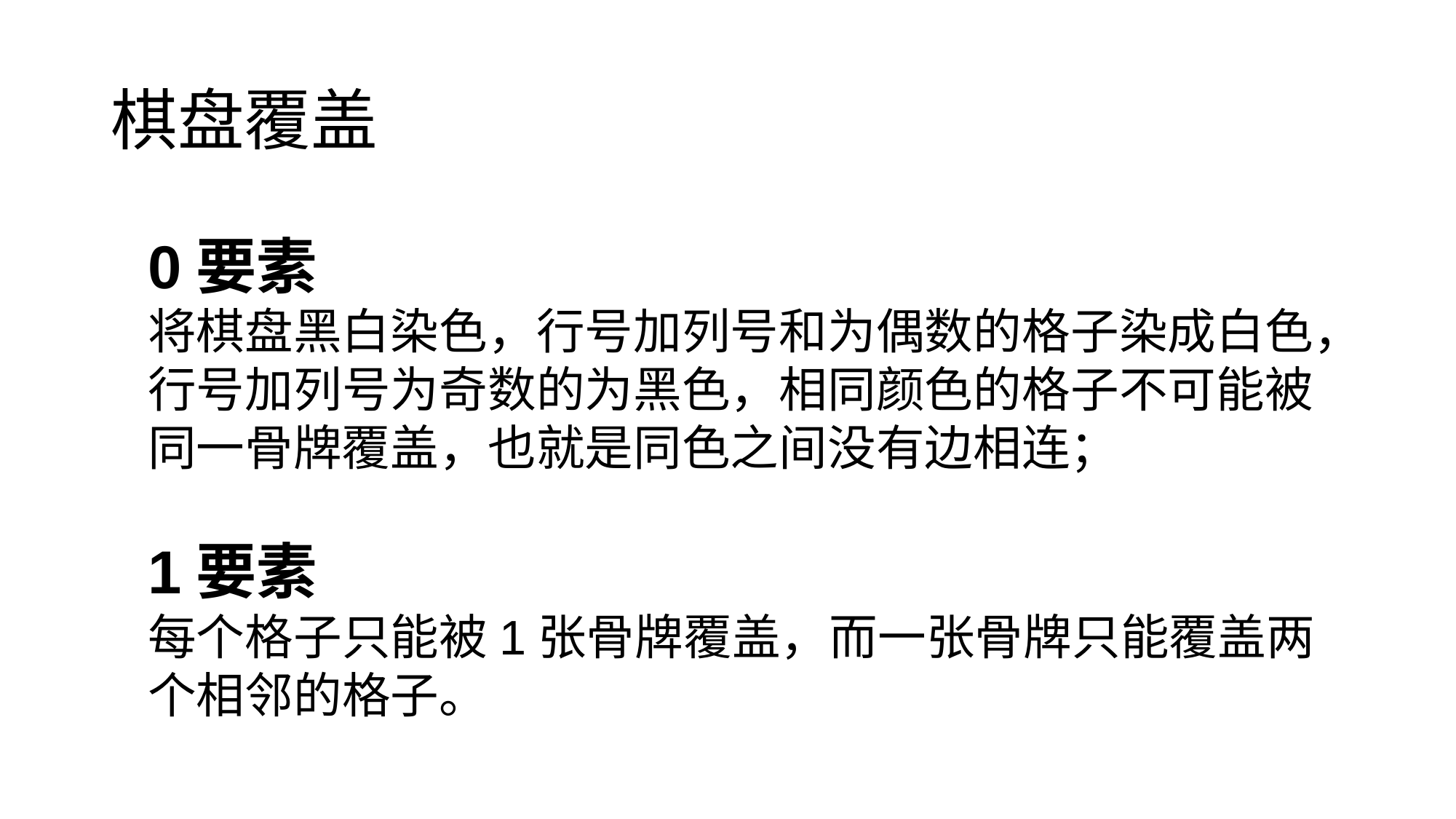

# 棋盘覆盖
0要素
将棋盘黑白染色，行号加列号和为偶数的格子染成白色，行号加列号为奇数的为黑色，相同颜色的格子不可能被同一骨牌覆盖，也就是同色之间没有边相连；

1要素
每个格子只能被1张骨牌覆盖，而一张骨牌只能覆盖两个相邻的格子。